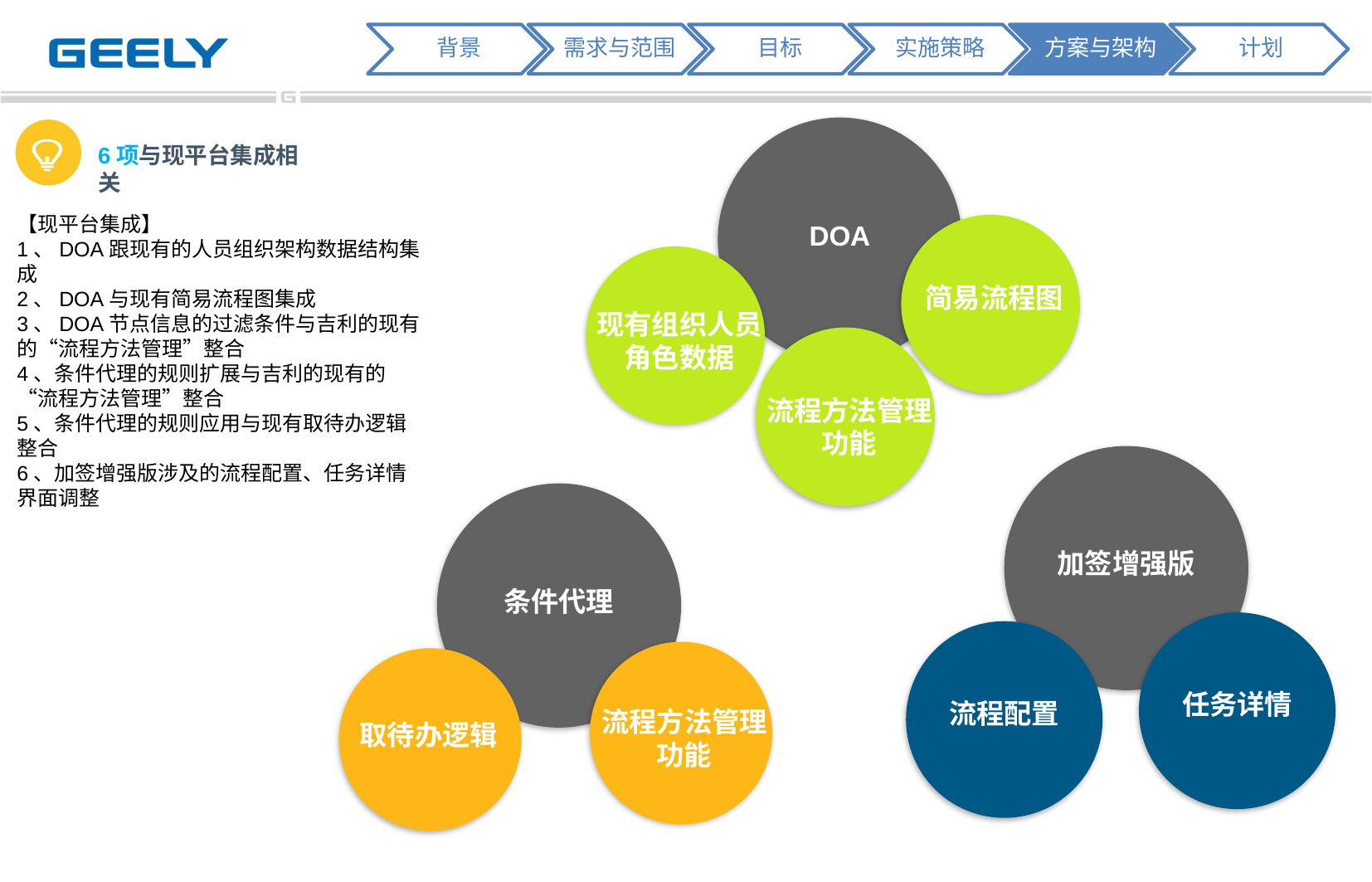

背景
需求与范围
目标
实施策略
方案与架构
计划

DOA

6项与现平台集成相关
【现平台集成】
1、DOA跟现有的人员组织架构数据结构集成
2、DOA与现有简易流程图集成
3、DOA节点信息的过滤条件与吉利的现有的“流程方法管理”整合
4、条件代理的规则扩展与吉利的现有的“流程方法管理”整合
5、条件代理的规则应用与现有取待办逻辑整合
6、加签增强版涉及的流程配置、任务详情界面调整

现有组织人员角色数据
简易流程图

流程方法管理功能

加签增强版

条件代理

任务详情

流程配置

流程方法管理功能

取待办逻辑